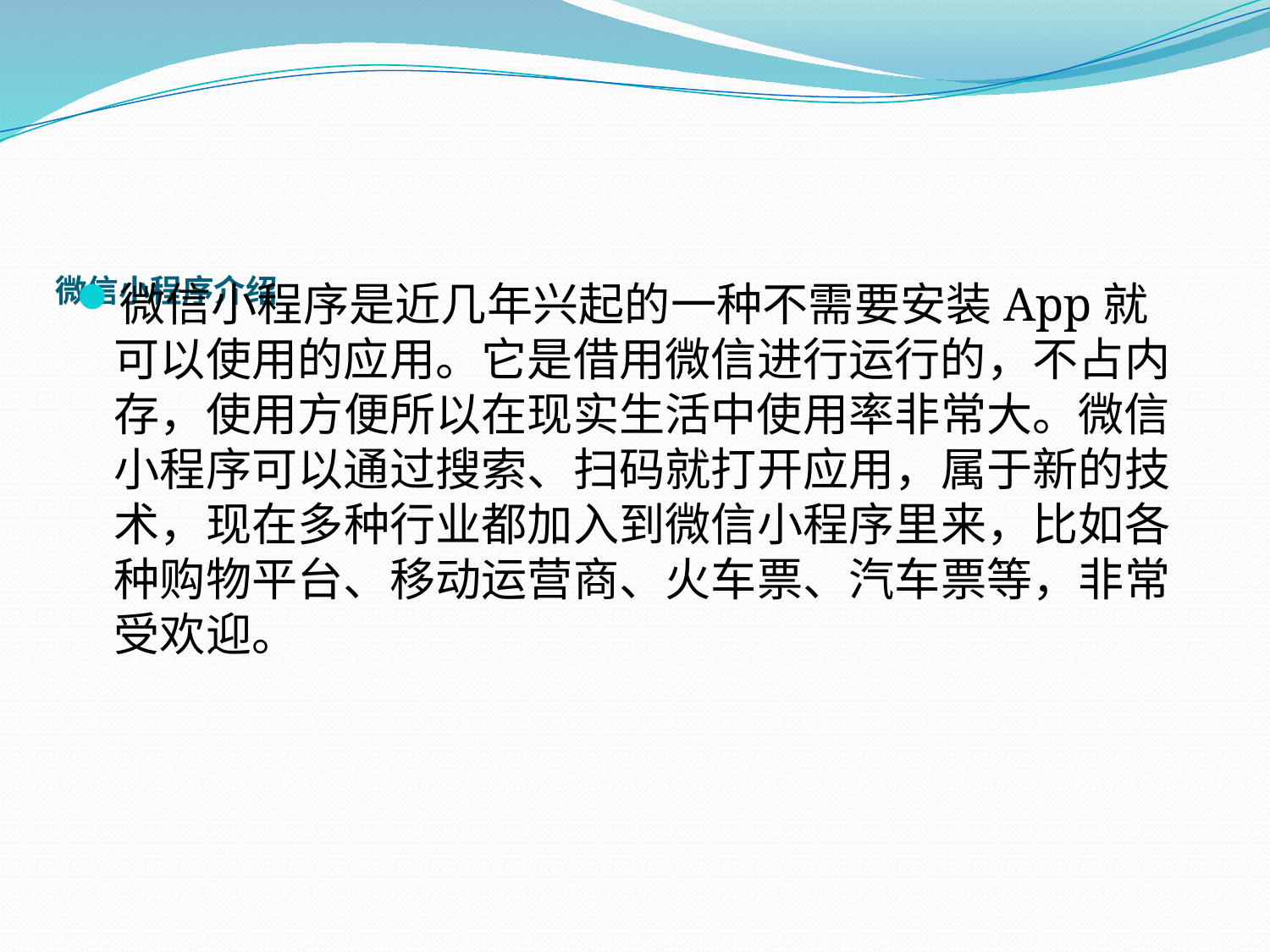

# 微信小程序介绍
微信小程序是近几年兴起的一种不需要安装App就可以使用的应用。它是借用微信进行运行的，不占内存，使用方便所以在现实生活中使用率非常大。微信小程序可以通过搜索、扫码就打开应用，属于新的技术，现在多种行业都加入到微信小程序里来，比如各种购物平台、移动运营商、火车票、汽车票等，非常受欢迎。